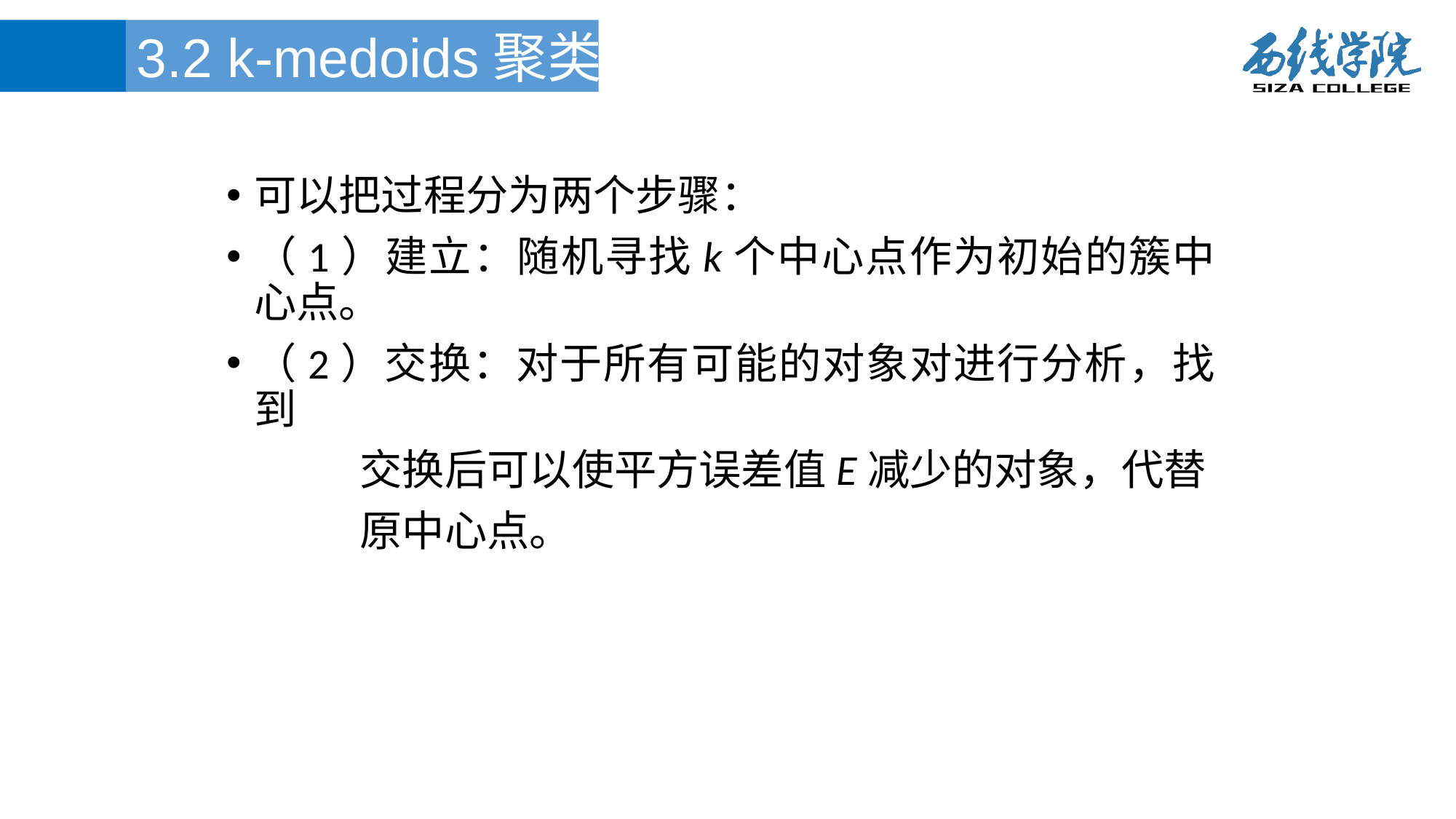

3.2 k-medoids聚类方法

可以把过程分为两个步骤：
（1）建立：随机寻找k个中心点作为初始的簇中心点。
（2）交换：对于所有可能的对象对进行分析，找到
             交换后可以使平方误差值E减少的对象，代替
             原中心点。